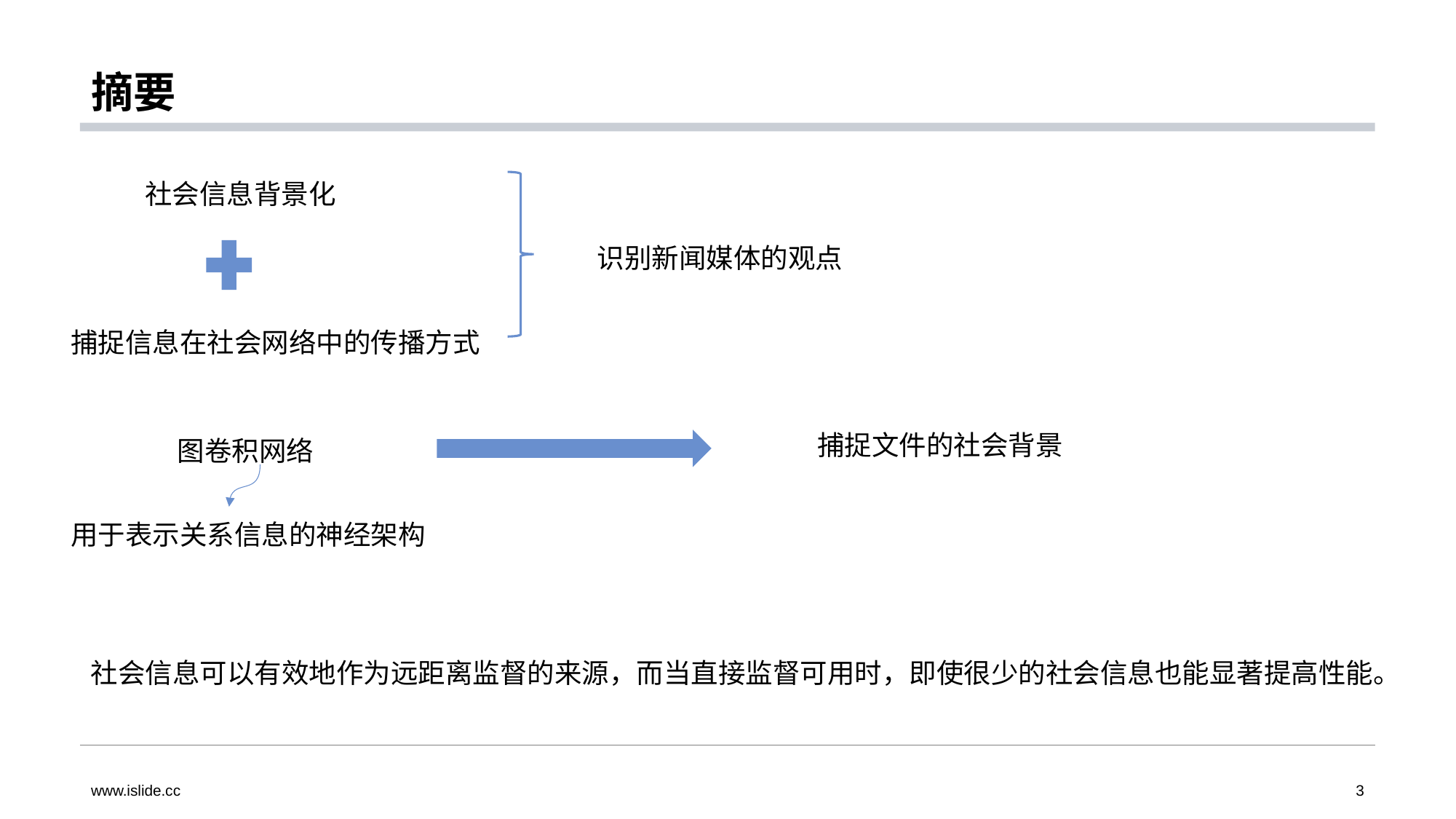

# 摘要
社会信息背景化

识别新闻媒体的观点
捕捉信息在社会网络中的传播方式
捕捉文件的社会背景
图卷积网络

用于表示关系信息的神经架构
社会信息可以有效地作为远距离监督的来源，而当直接监督可用时，即使很少的社会信息也能显著提高性能。
www.islide.cc
3